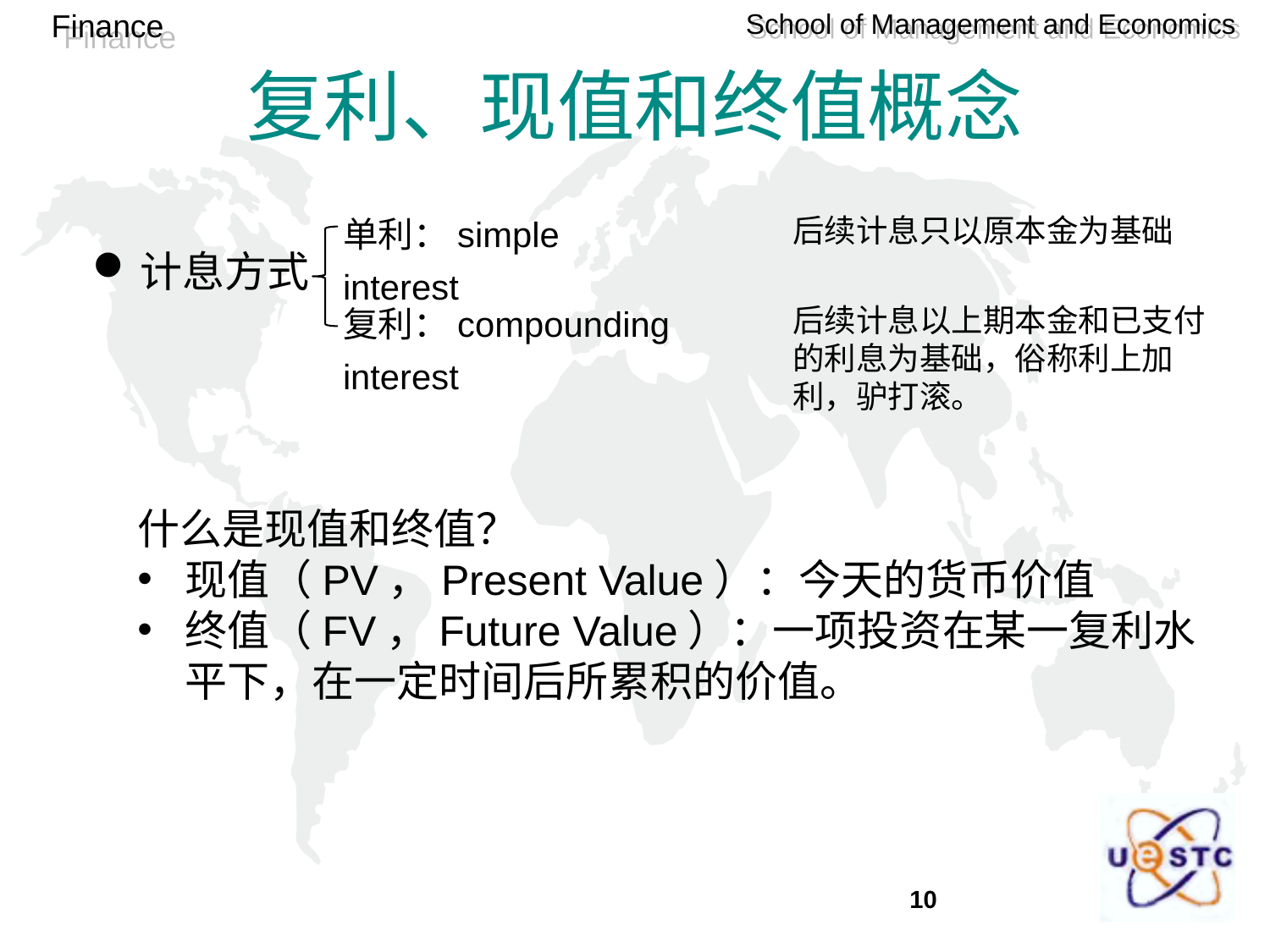

复利、现值和终值概念

计息方式

单利：simple interest
后续计息只以原本金为基础

复利：compounding interest
后续计息以上期本金和已支付的利息为基础，俗称利上加利，驴打滚。
什么是现值和终值？
现值（PV，Present Value）：今天的货币价值
终值（FV，Future Value）：一项投资在某一复利水平下，在一定时间后所累积的价值。